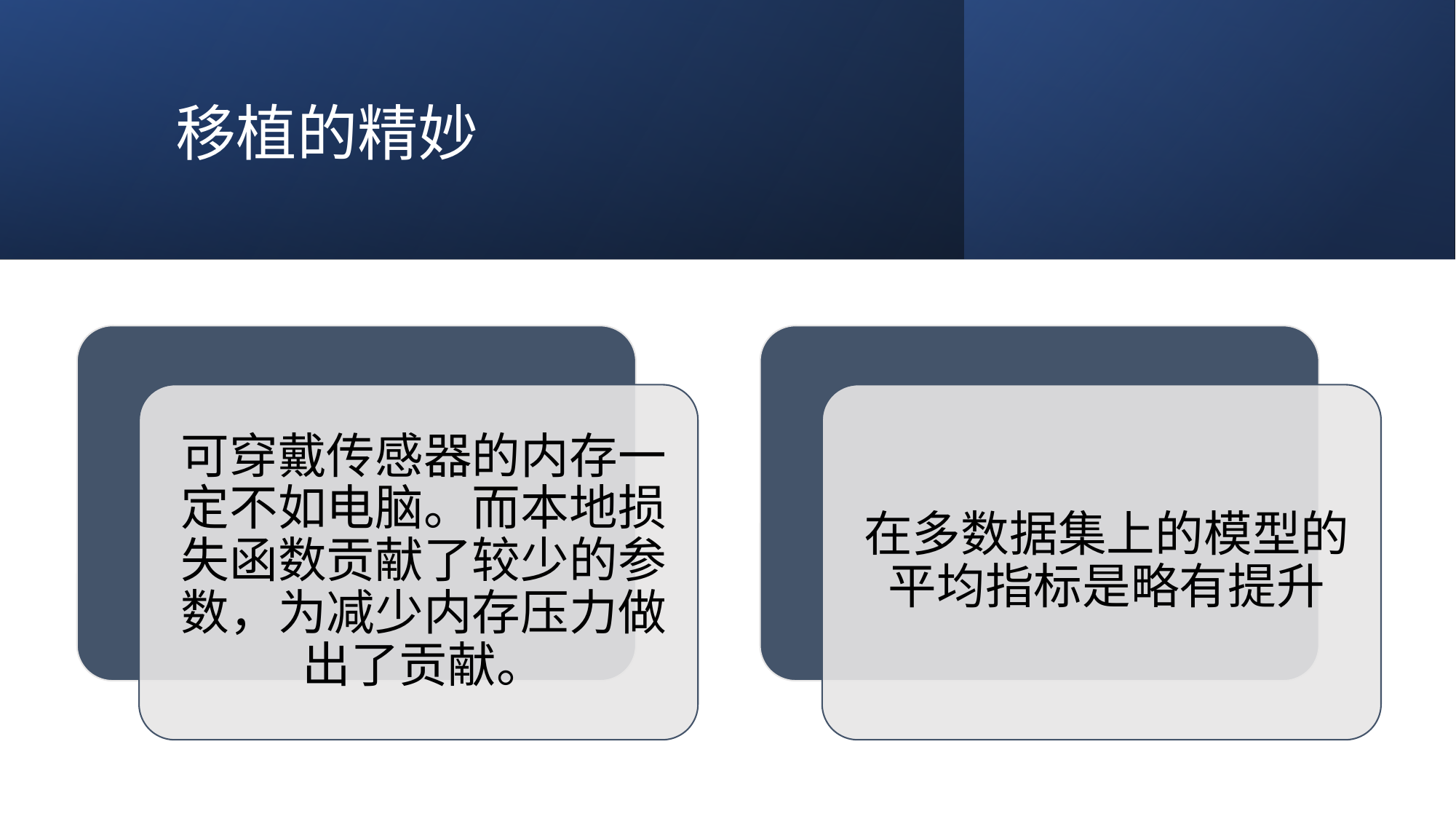

# 移植的精妙
可穿戴传感器的内存一定不如电脑。而本地损失函数贡献了较少的参数，为减少内存压力做出了贡献。
在多数据集上的模型的平均指标是略有提升